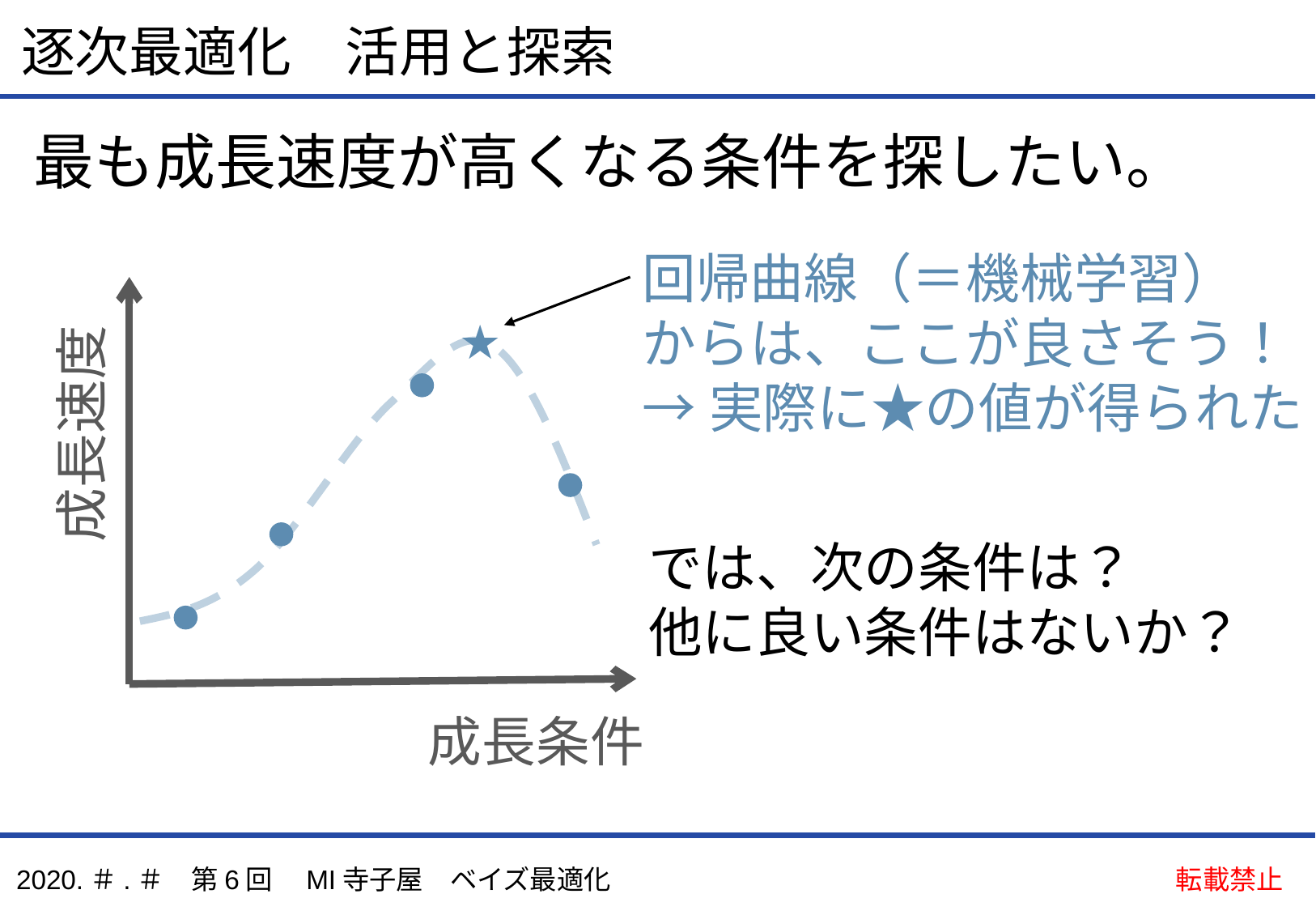

逐次最適化　活用と探索
最も成長速度が高くなる条件を探したい。
回帰曲線（＝機械学習）
からは、ここが良さそう！
→実際に★の値が得られた
★

成長速度

では、次の条件は？
他に良い条件はないか？

成長条件